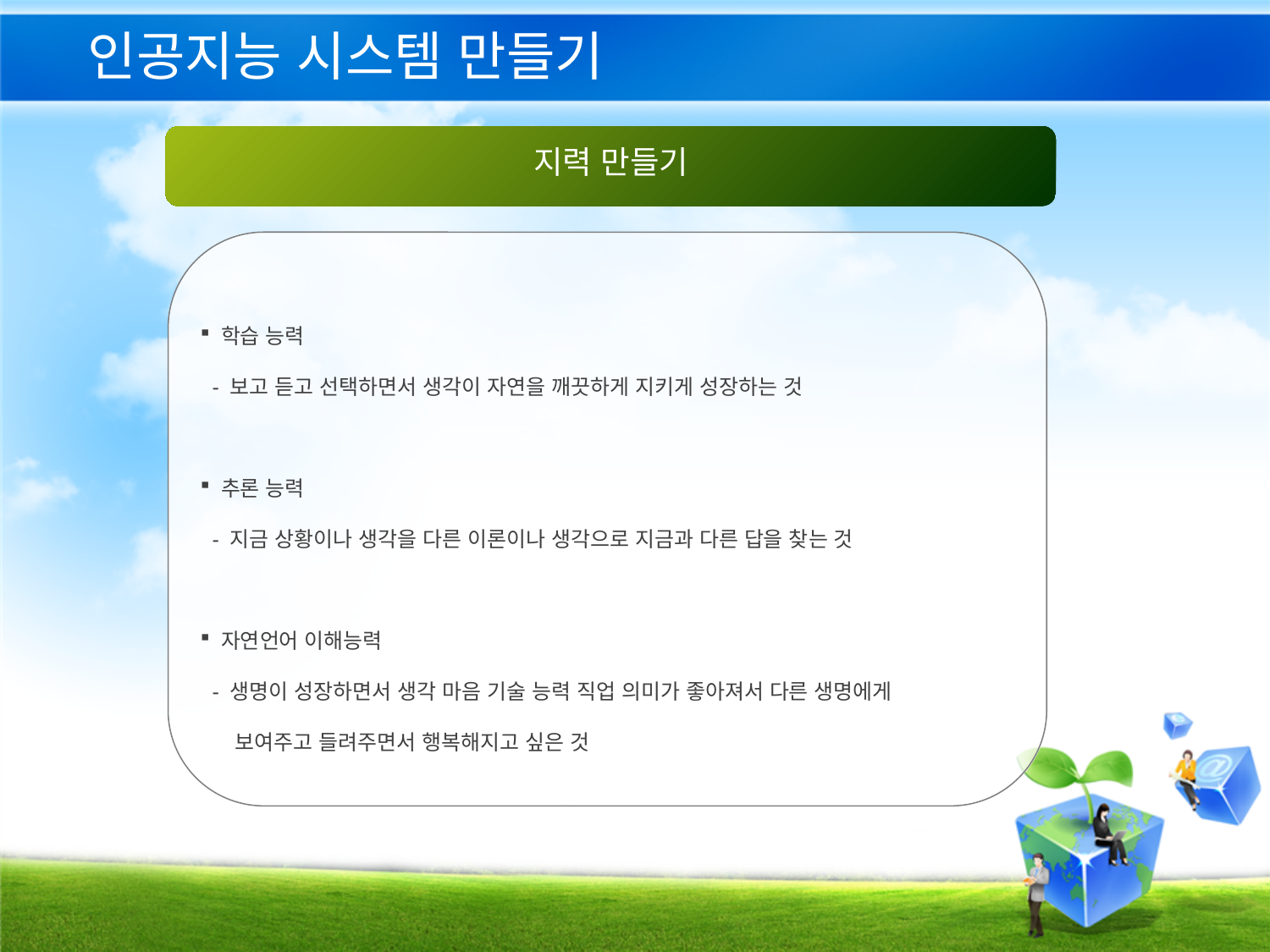

# 인공지능 시스템 만들기

지력 만들기

 학습 능력
  - 보고 듣고 선택하면서 생각이 자연을 깨끗하게 지키게 성장하는 것

 추론 능력
  - 지금 상황이나 생각을 다른 이론이나 생각으로 지금과 다른 답을 찾는 것

 자연언어 이해능력
  - 생명이 성장하면서 생각 마음 기술 능력 직업 의미가 좋아져서 다른 생명에게
     보여주고 들려주면서 행복해지고 싶은 것